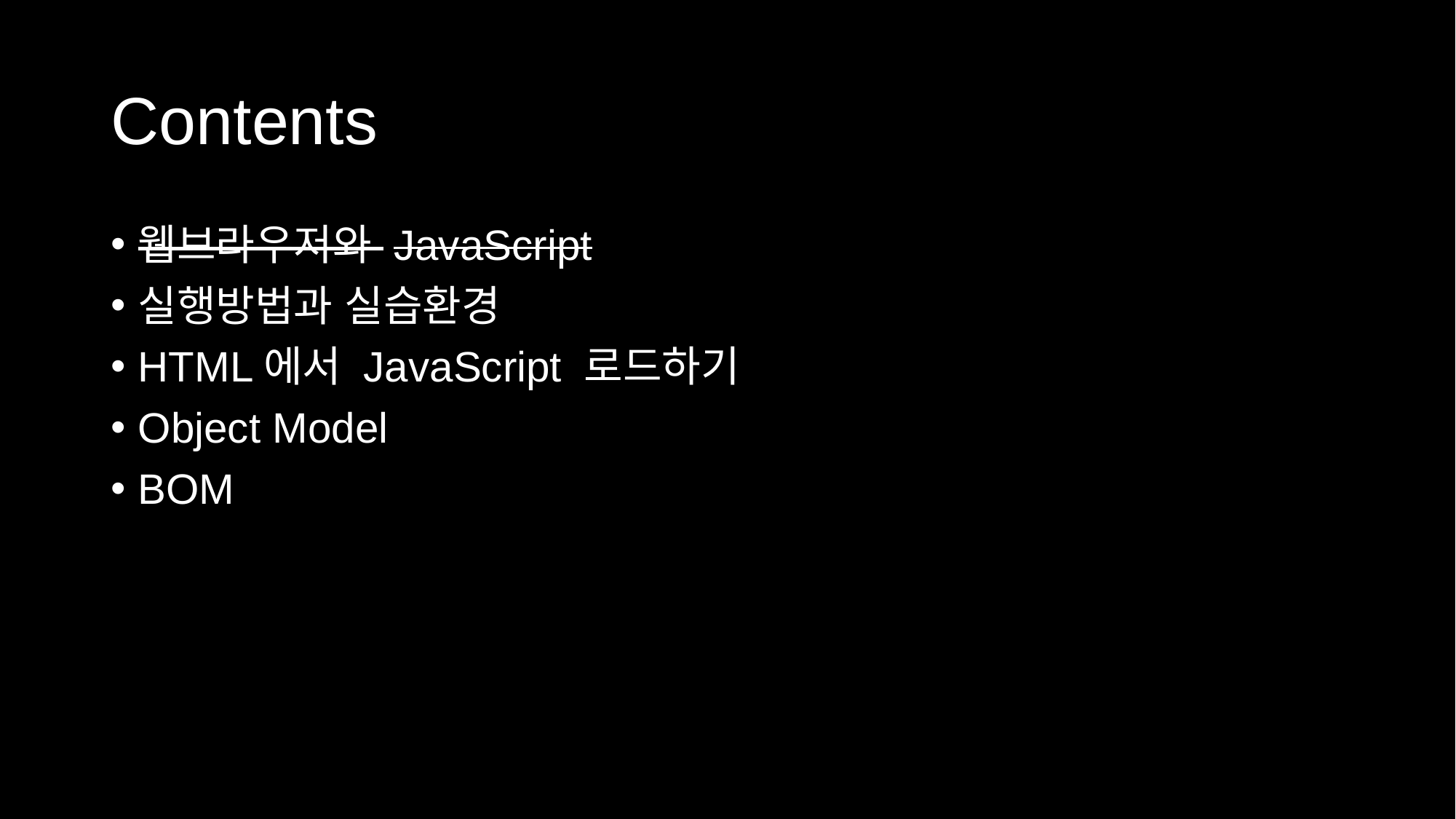

# Contents
웹브라우저와 JavaScript
실행방법과 실습환경
HTML에서 JavaScript 로드하기
Object Model
BOM